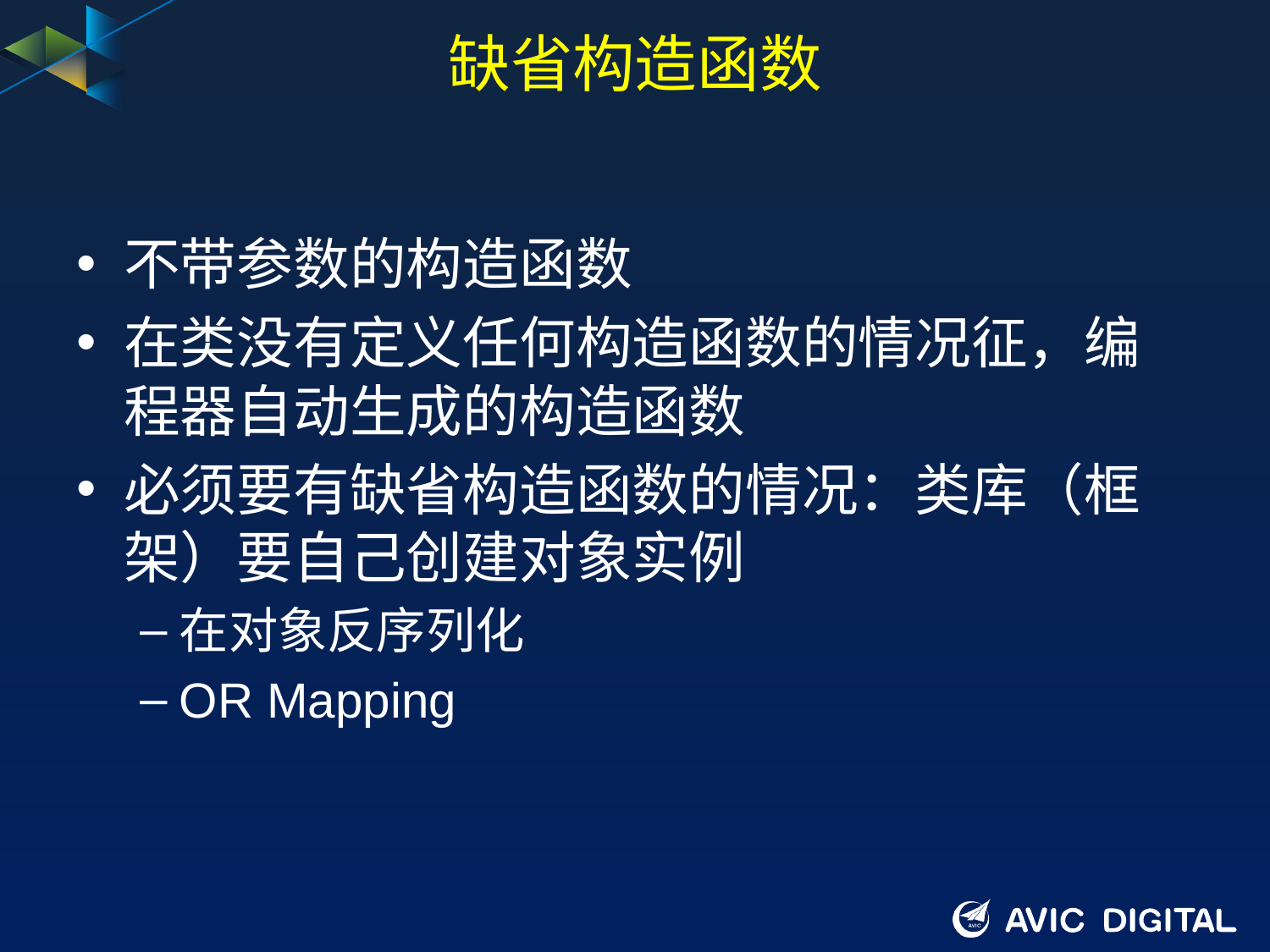

# 缺省构造函数
不带参数的构造函数
在类没有定义任何构造函数的情况征，编程器自动生成的构造函数
必须要有缺省构造函数的情况：类库（框架）要自己创建对象实例
在对象反序列化
OR Mapping